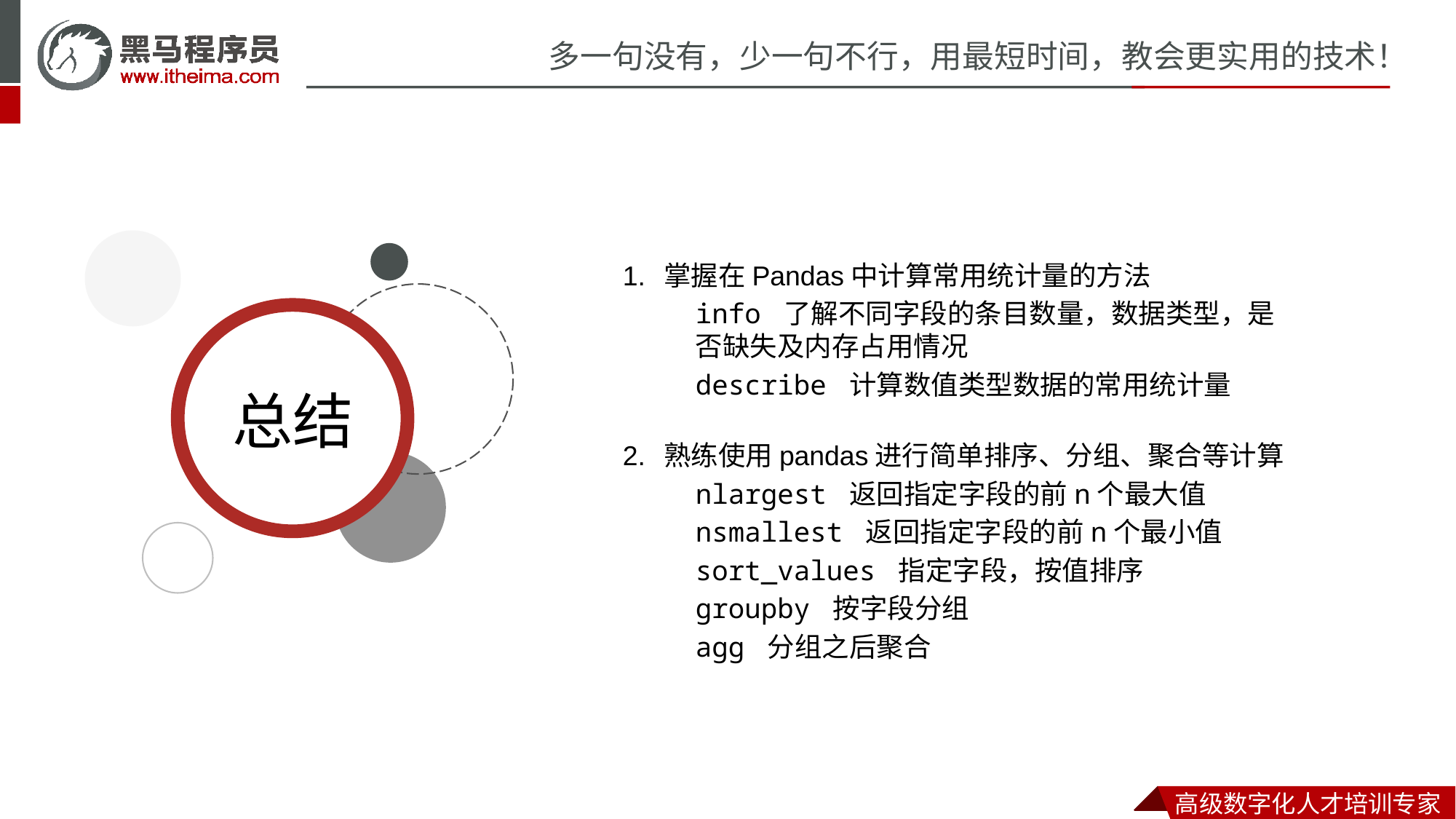

掌握在Pandas中计算常用统计量的方法
info 了解不同字段的条目数量，数据类型，是否缺失及内存占用情况
describe 计算数值类型数据的常用统计量
熟练使用pandas进行简单排序、分组、聚合等计算
nlargest 返回指定字段的前n个最大值
nsmallest 返回指定字段的前n个最小值
sort_values 指定字段，按值排序
groupby 按字段分组
agg 分组之后聚合